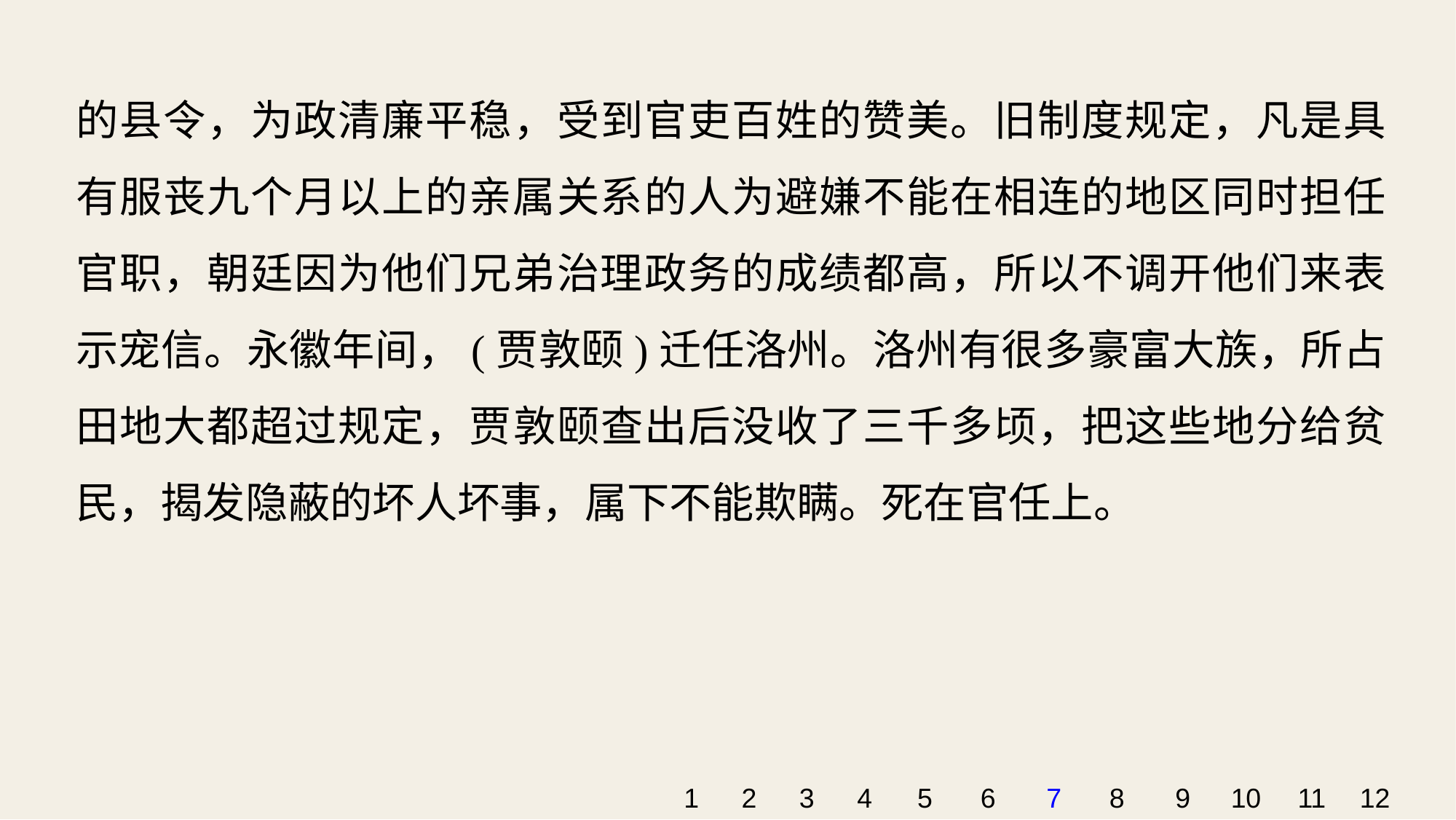

的县令，为政清廉平稳，受到官吏百姓的赞美。旧制度规定，凡是具有服丧九个月以上的亲属关系的人为避嫌不能在相连的地区同时担任官职，朝廷因为他们兄弟治理政务的成绩都高，所以不调开他们来表示宠信。永徽年间，(贾敦颐)迁任洛州。洛州有很多豪富大族，所占田地大都超过规定，贾敦颐查出后没收了三千多顷，把这些地分给贫民，揭发隐蔽的坏人坏事，属下不能欺瞒。死在官任上。
1
2
3
4
5
6
7
8
9
10
11
12